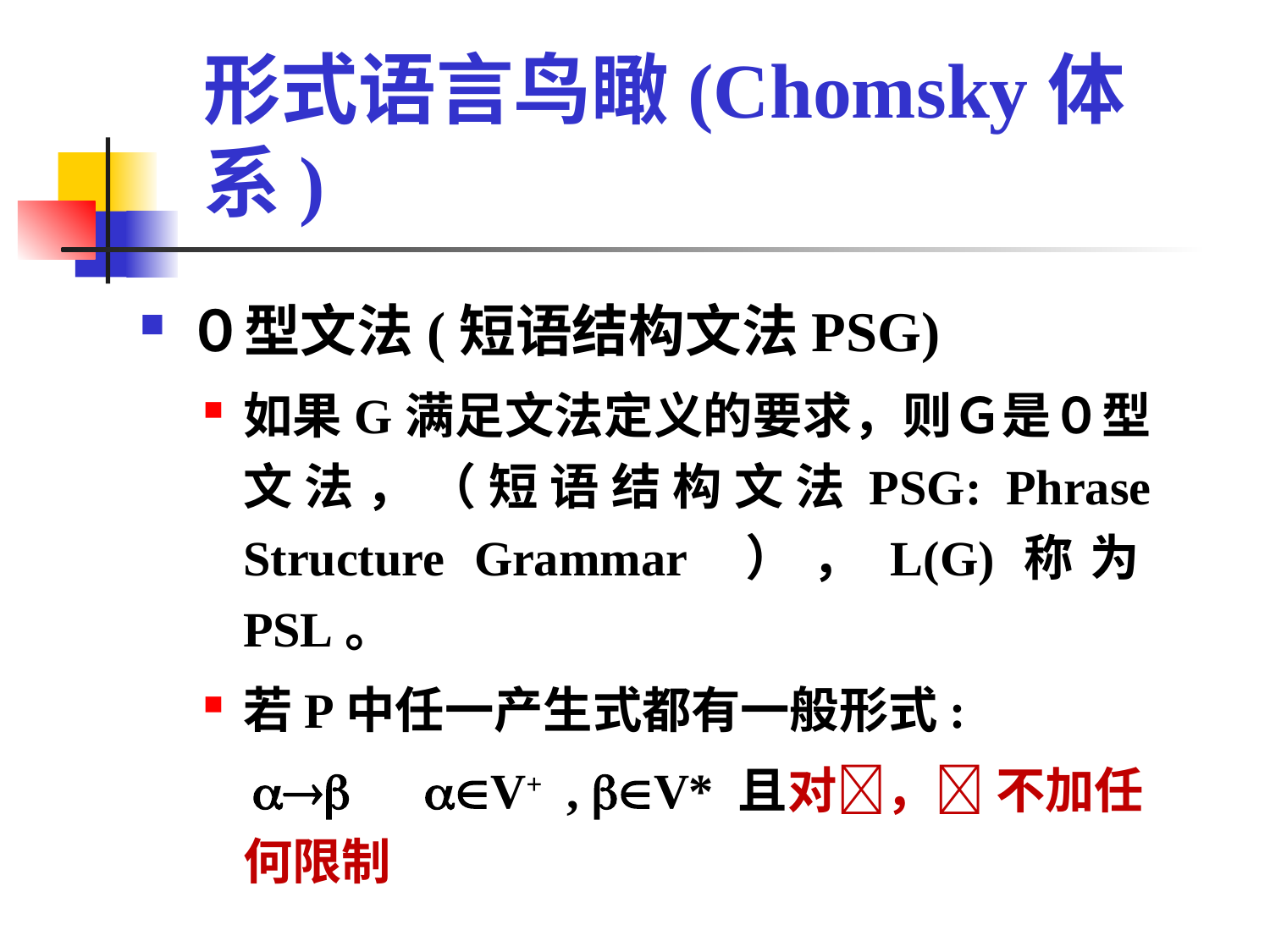

# 形式语言鸟瞰(Chomsky体系)
０型文法(短语结构文法PSG)
如果G满足文法定义的要求，则Ｇ是０型文法，（短语结构文法PSG: Phrase Structure Grammar ），L(G)称为PSL。
若P中任一产生式都有一般形式:
    α→β      α∈V+  , β∈V* 且对α，β 不加任何限制